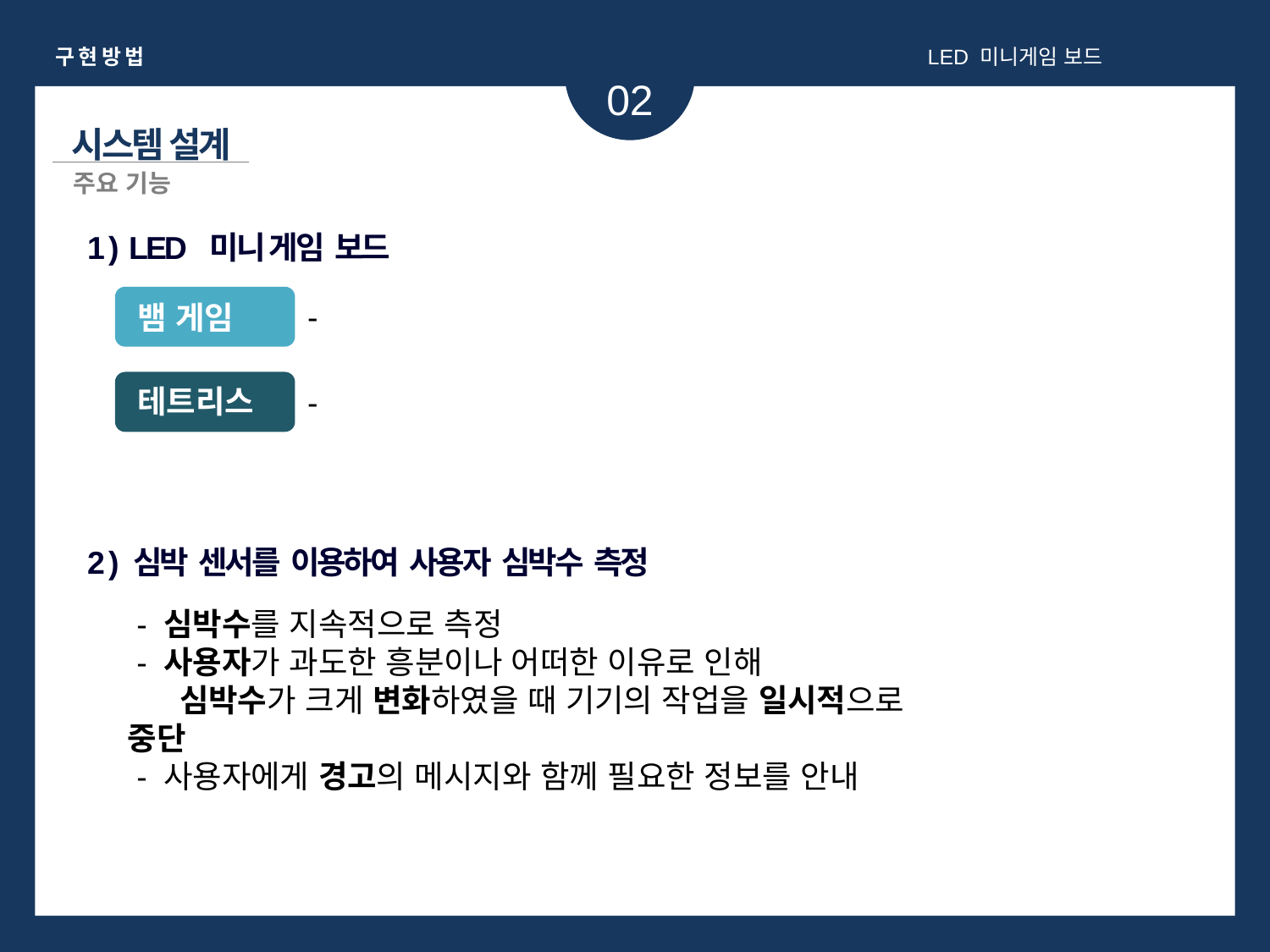

구  현  방  법
LED 미니게임 보드
02

시스템 설계
주요 기능
1 )  LED  미니 게임  보드

-
뱀 게임

테트리스
-
2 ) 심박  센서를  이용하여  사용자  심박수  측정
 - 심박수를 지속적으로 측정
 - 사용자가 과도한 흥분이나 어떠한 이유로 인해
     심박수가 크게 변화하였을 때 기기의 작업을 일시적으로 중단
 - 사용자에게 경고의 메시지와 함께 필요한 정보를 안내